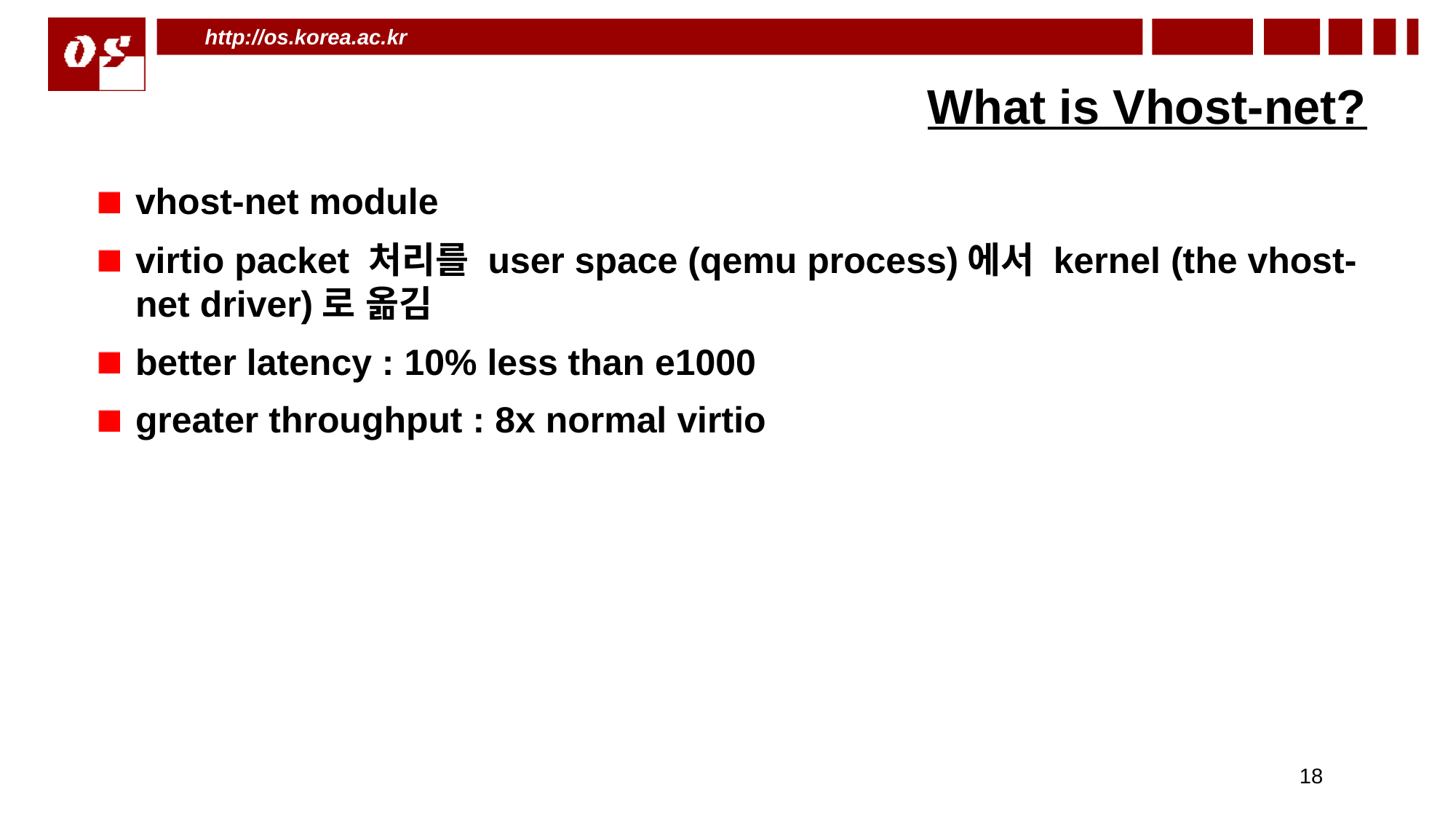

# What is Vhost-net?
vhost-net module
virtio packet 처리를 user space (qemu process)에서 kernel (the vhost-net driver)로 옮김
better latency : 10% less than e1000
greater throughput : 8x normal virtio

18